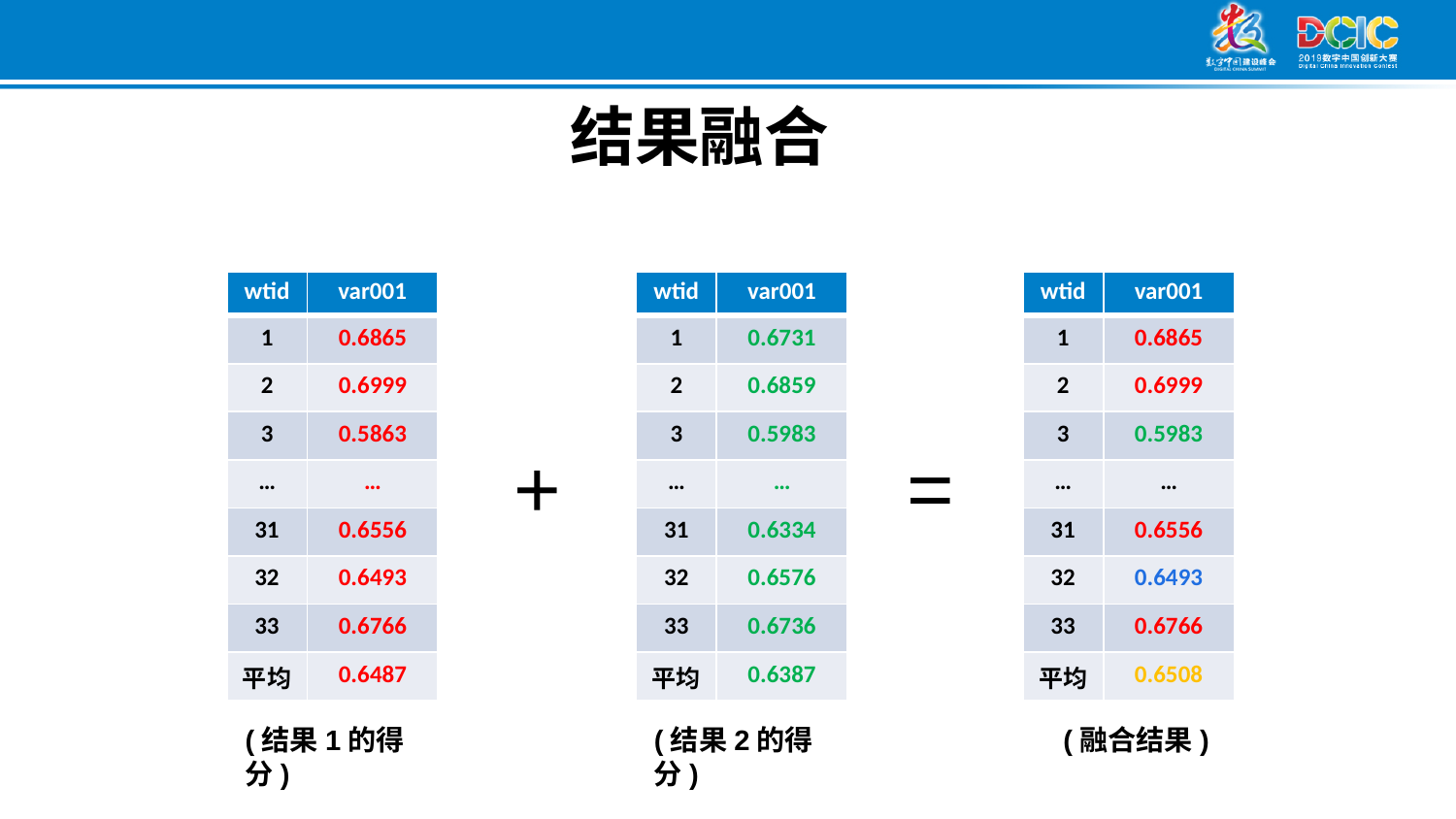

结果融合
| wtid | var001 |
| --- | --- |
| 1 | 0.6865 |
| 2 | 0.6999 |
| 3 | 0.5863 |
| … | … |
| 31 | 0.6556 |
| 32 | 0.6493 |
| 33 | 0.6766 |
| 平均 | 0.6487 |
| wtid | var001 |
| --- | --- |
| 1 | 0.6731 |
| 2 | 0.6859 |
| 3 | 0.5983 |
| … | … |
| 31 | 0.6334 |
| 32 | 0.6576 |
| 33 | 0.6736 |
| 平均 | 0.6387 |
| wtid | var001 |
| --- | --- |
| 1 | 0.6865 |
| 2 | 0.6999 |
| 3 | 0.5983 |
| … | … |
| 31 | 0.6556 |
| 32 | 0.6493 |
| 33 | 0.6766 |
| 平均 | 0.6508 |
+
=
(结果2的得分)
(结果1的得分)
(融合结果)